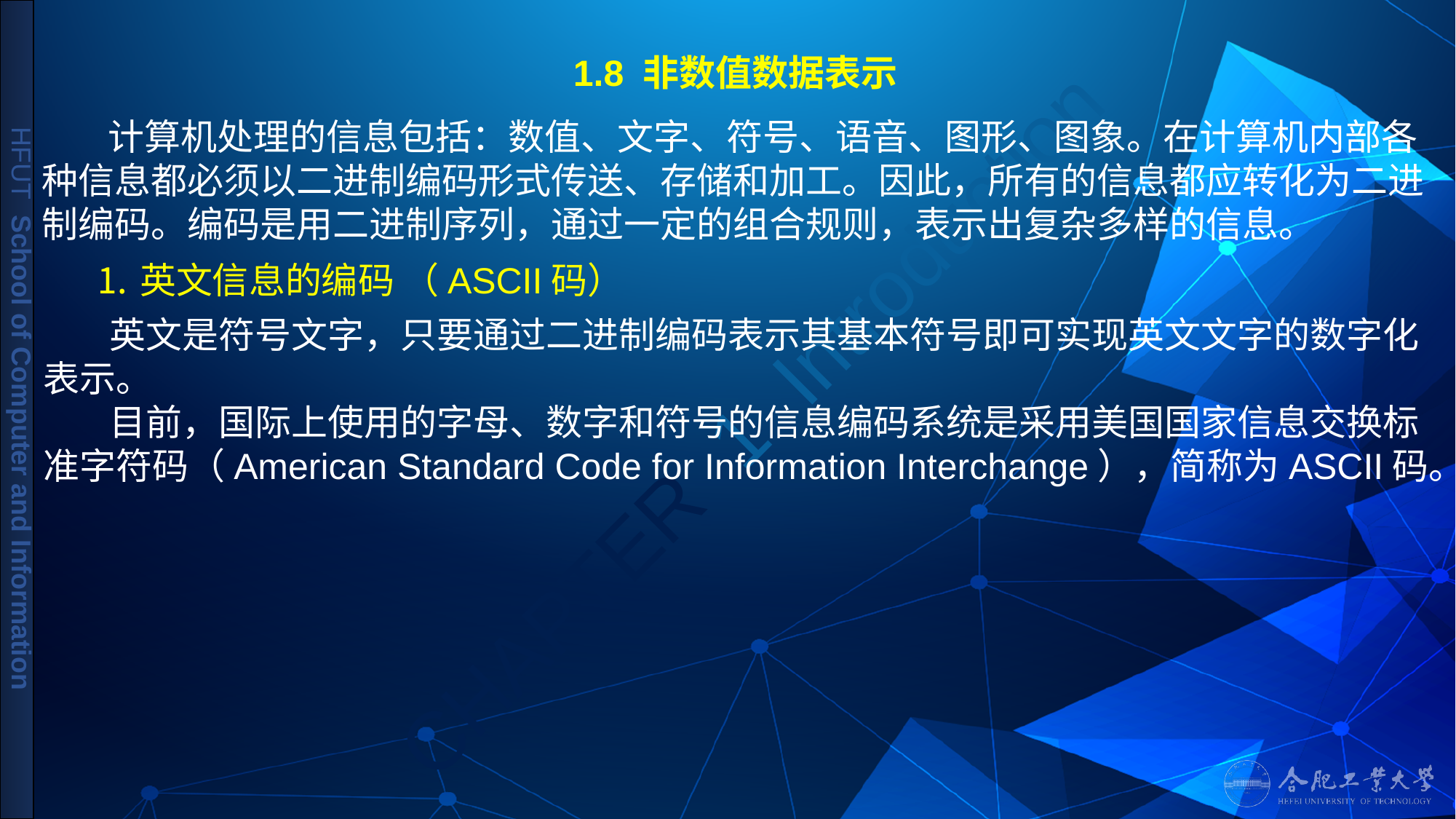

1.8 非数值数据表示
       计算机处理的信息包括：数值、文字、符号、语音、图形、图象。在计算机内部各种信息都必须以二进制编码形式传送、存储和加工。因此，所有的信息都应转化为二进制编码。编码是用二进制序列，通过一定的组合规则，表示出复杂多样的信息。
⒈英文信息的编码 （ASCII码）
       英文是符号文字，只要通过二进制编码表示其基本符号即可实现英文文字的数字化表示。
       目前，国际上使用的字母、数字和符号的信息编码系统是采用美国国家信息交换标准字符码（American Standard Code for Information Interchange），简称为ASCII码。